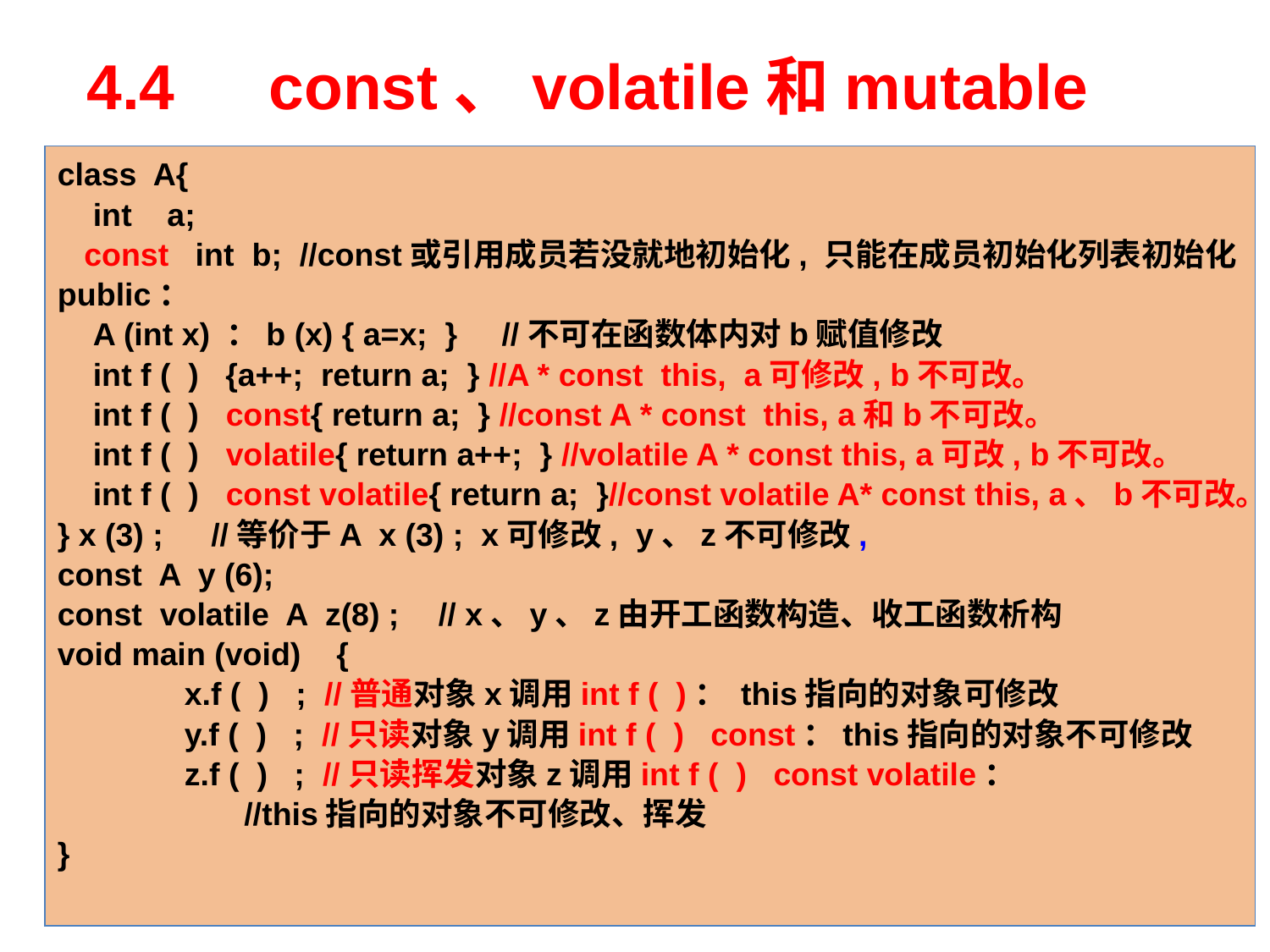

# 4.4　const、volatile和mutable
class  A{
    int    a;
   const   int  b;  //const或引用成员若没就地初始化, 只能在成员初始化列表初始化
public：
    A (int x) ：b (x) { a=x;  }     //不可在函数体内对b赋值修改
    int f (  )   {a++;  return a;  } //A * const  this,  a可修改, b不可改。
    int f (  )   const{ return a;  } //const A * const  this, a和b不可改。
    int f (  )   volatile{ return a++;  } //volatile A * const this, a可改, b不可改。
    int f (  )   const volatile{ return a;  }//const volatile A* const this, a、b不可改。
} x (3) ; 	   //等价于A  x (3) ;  x可修改,  y、z不可修改,
const  A  y (6);
const  volatile  A  z(8) ; 	// x、y、z由开工函数构造、收工函数析构
void main (void)    {
	x.f (  )   ;  //普通对象x调用int f (  )： this指向的对象可修改
	y.f (  )   ;  //只读对象y调用int f (  )   const：this指向的对象不可修改
	z.f (  )   ;  //只读挥发对象z调用int f (  )   const volatile：
                     //this指向的对象不可修改、挥发
}